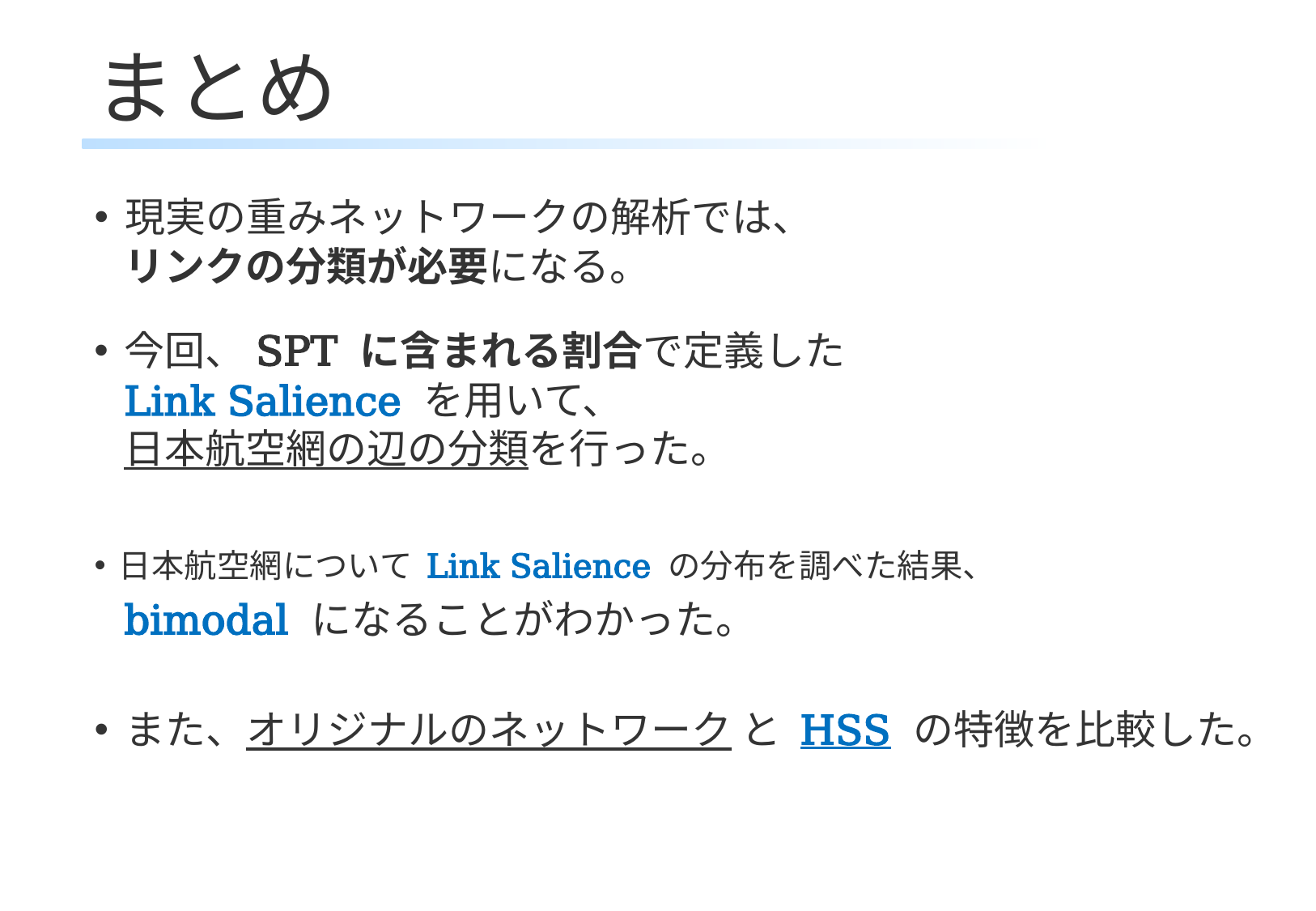

# まとめ
現実の重みネットワークの解析では、
リンクの分類が必要になる。
今回、SPT に含まれる割合で定義した
Link Salience を用いて、
日本航空網の辺の分類を行った。
日本航空網について Link Salience の分布を調べた結果、
bimodal になることがわかった。
また、オリジナルのネットワーク と HSS の特徴を比較した。